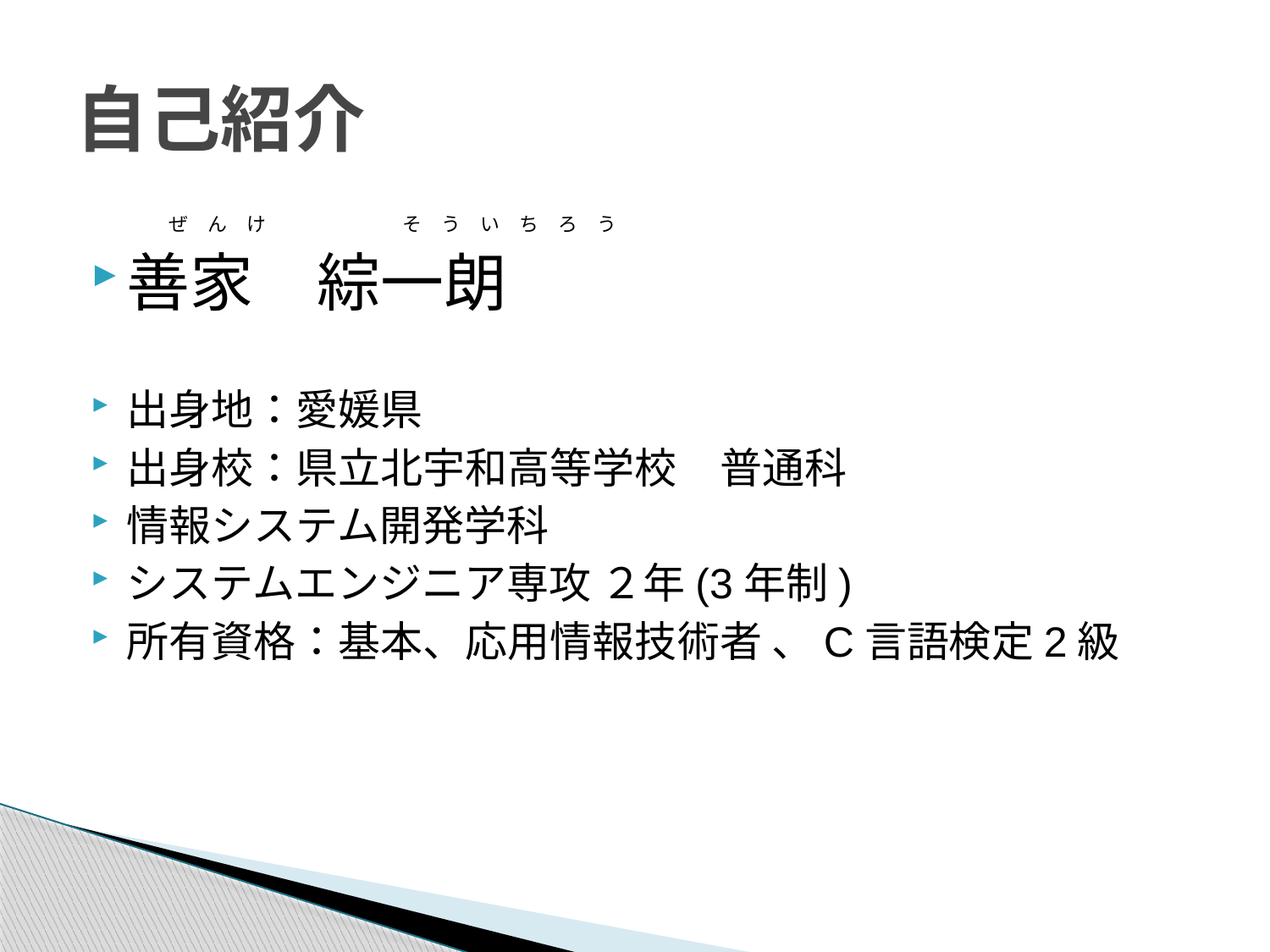

# 自己紹介
　　　　ぜ　ん　け　　　　　　　そ　う　い　ち　ろ　う
善家　綜一朗

出身地：愛媛県
出身校：県立北宇和高等学校　普通科
情報システム開発学科
システムエンジニア専攻 ２年(3年制)
所有資格：基本、応用情報技術者 、C言語検定2級